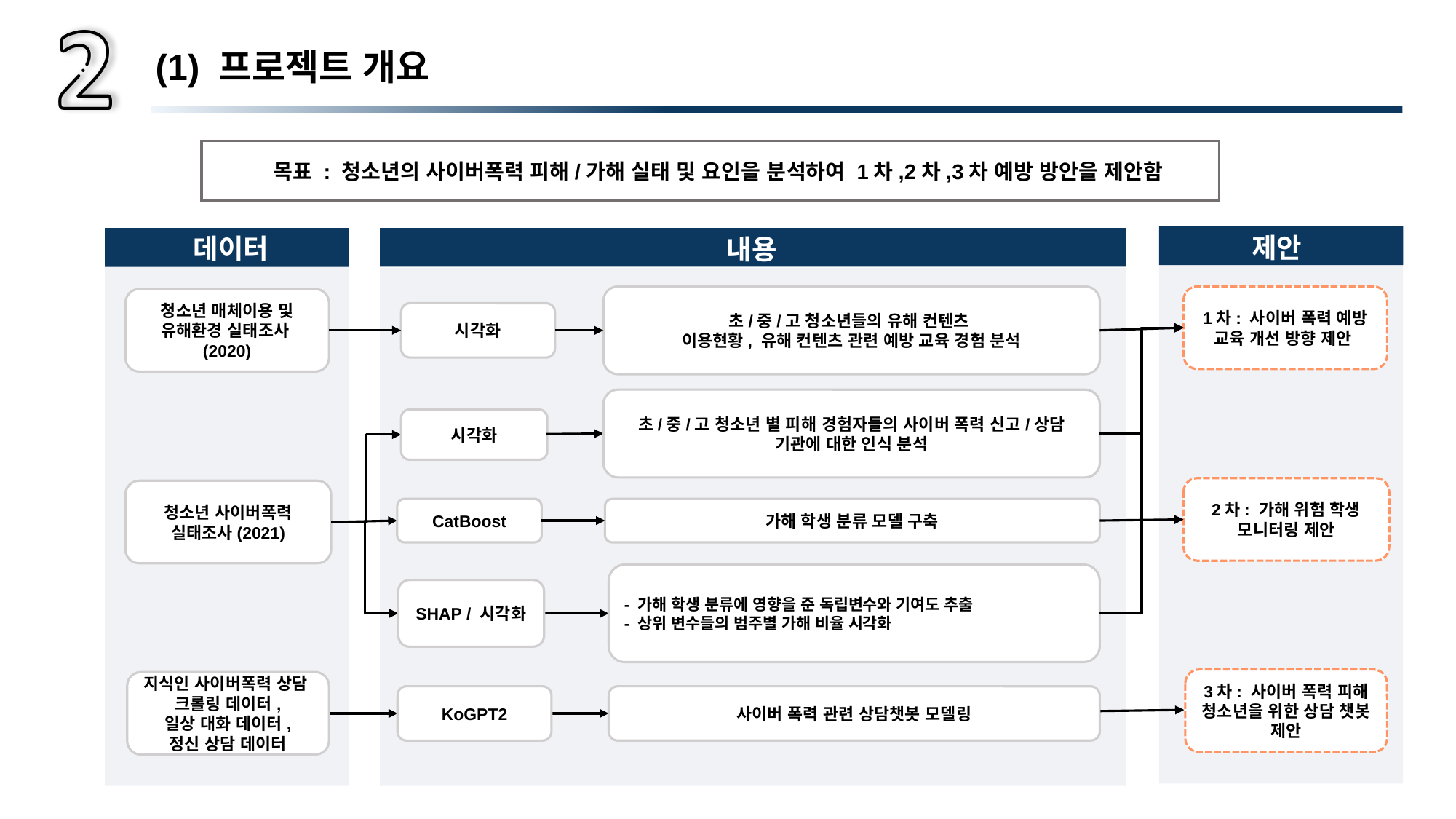

# (1) 프로젝트 개요

목표 : 청소년의 사이버폭력 피해/가해 실태 및 요인을 분석하여 1차,2차,3차 예방 방안을 제안함
제안

데이터
내용

초/중/고 청소년들의 유해 컨텐츠
이용현황, 유해 컨텐츠 관련 예방 교육 경험 분석

1차: 사이버 폭력 예방 교육 개선 방향 제안
청소년 매체이용 및 유해환경 실태조사(2020)
시각화
초/중/고 청소년 별 피해 경험자들의 사이버 폭력 신고/상담 기관에 대한 인식 분석
시각화
2차: 가해 위험 학생 모니터링 제안
청소년 사이버폭력 실태조사(2021)
CatBoost
가해 학생 분류 모델 구축
- 가해 학생 분류에 영향을 준 독립변수와 기여도 추출
- 상위 변수들의 범주별 가해 비율 시각화
SHAP / 시각화
3차: 사이버 폭력 피해 청소년을 위한 상담 챗봇 제안
지식인 사이버폭력 상담
크롤링 데이터,
일상 대화 데이터,
정신 상담 데이터
KoGPT2
사이버 폭력 관련 상담챗봇 모델링